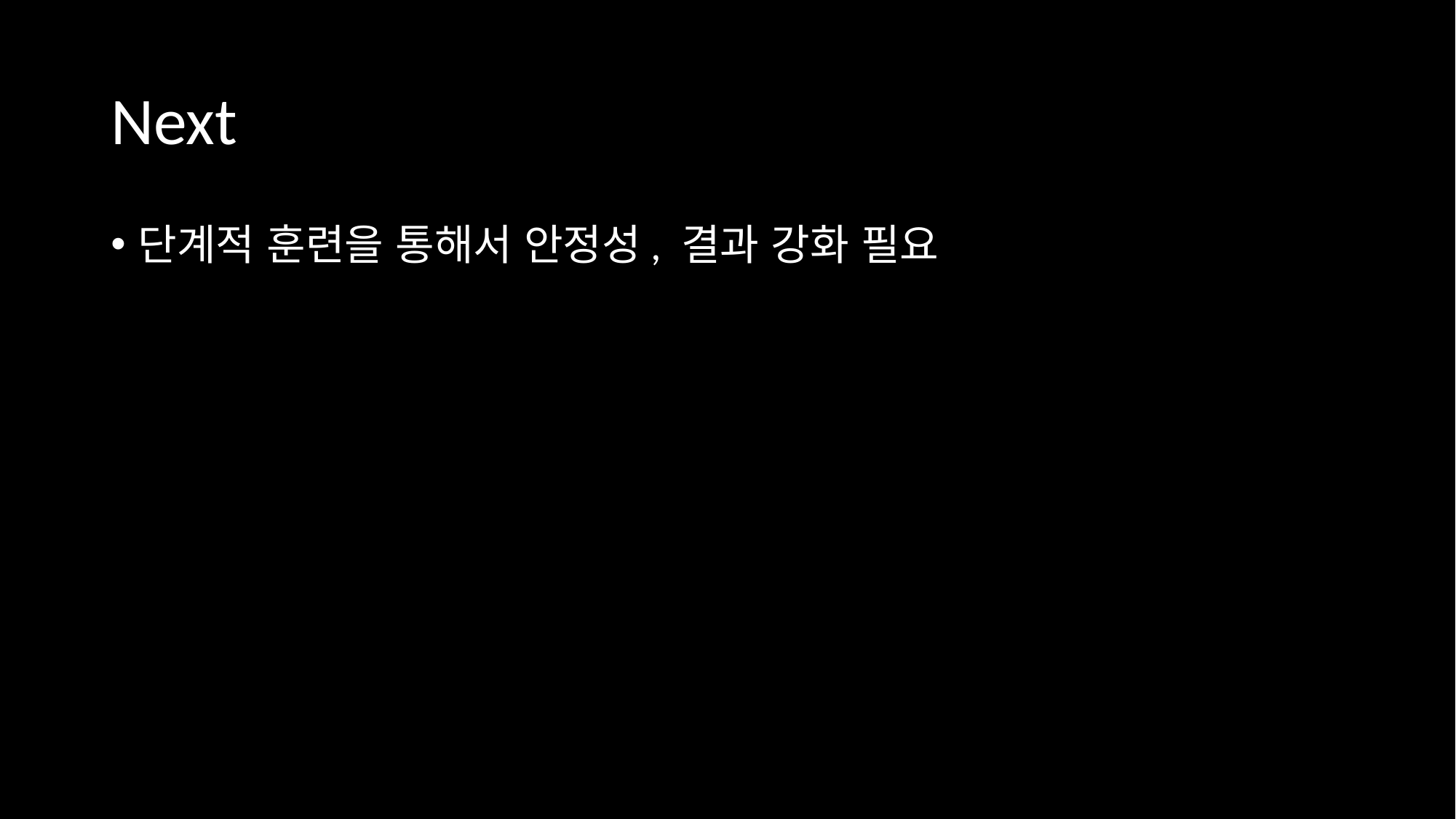

# Next
단계적 훈련을 통해서 안정성, 결과 강화 필요